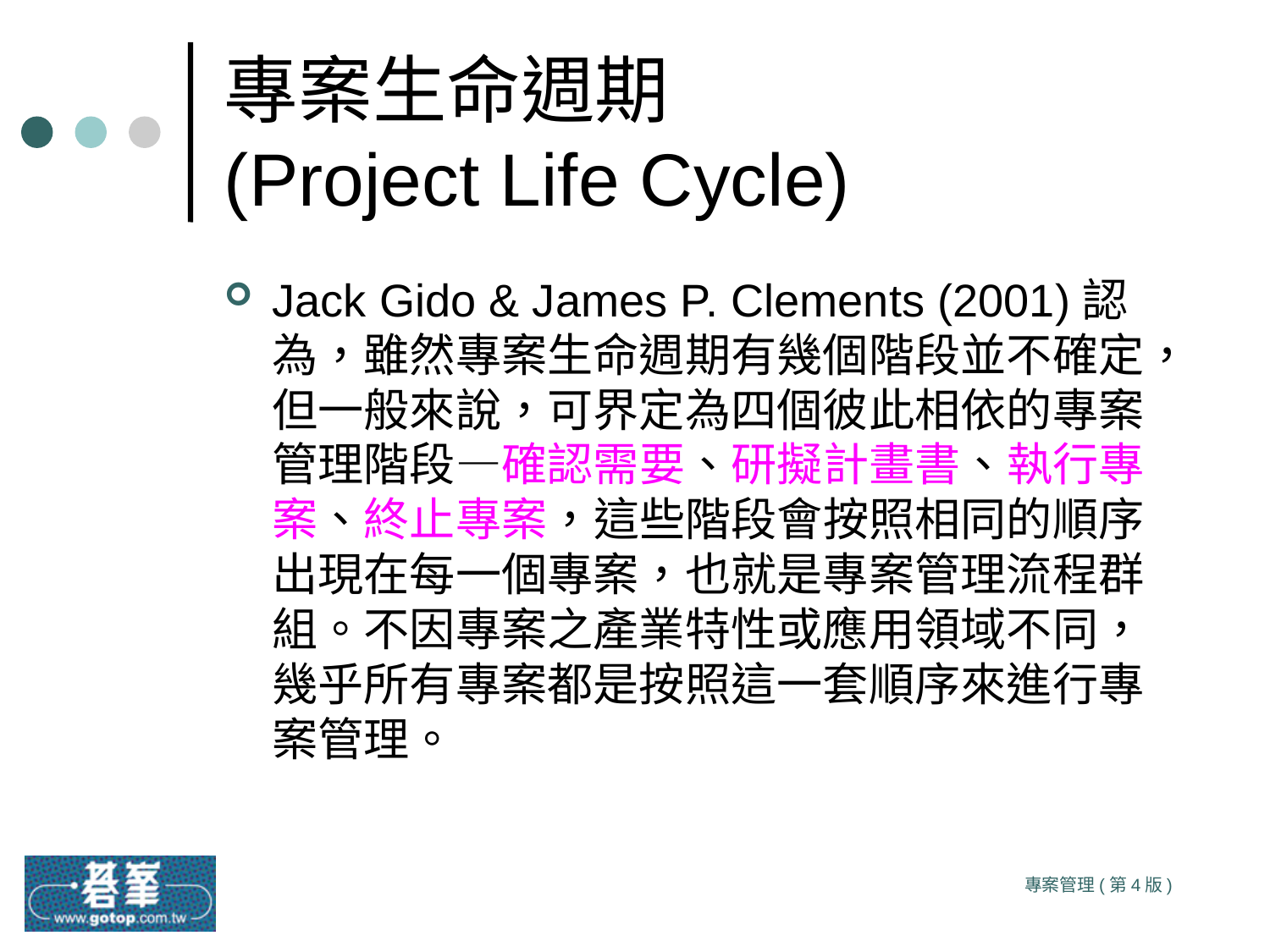

# 專案生命週期 (Project Life Cycle)
Jack Gido & James P. Clements (2001)認為，雖然專案生命週期有幾個階段並不確定，但一般來說，可界定為四個彼此相依的專案管理階段—確認需要、研擬計畫書、執行專案、終止專案，這些階段會按照相同的順序出現在每一個專案，也就是專案管理流程群組。不因專案之產業特性或應用領域不同，幾乎所有專案都是按照這一套順序來進行專案管理。
專案管理(第4版)